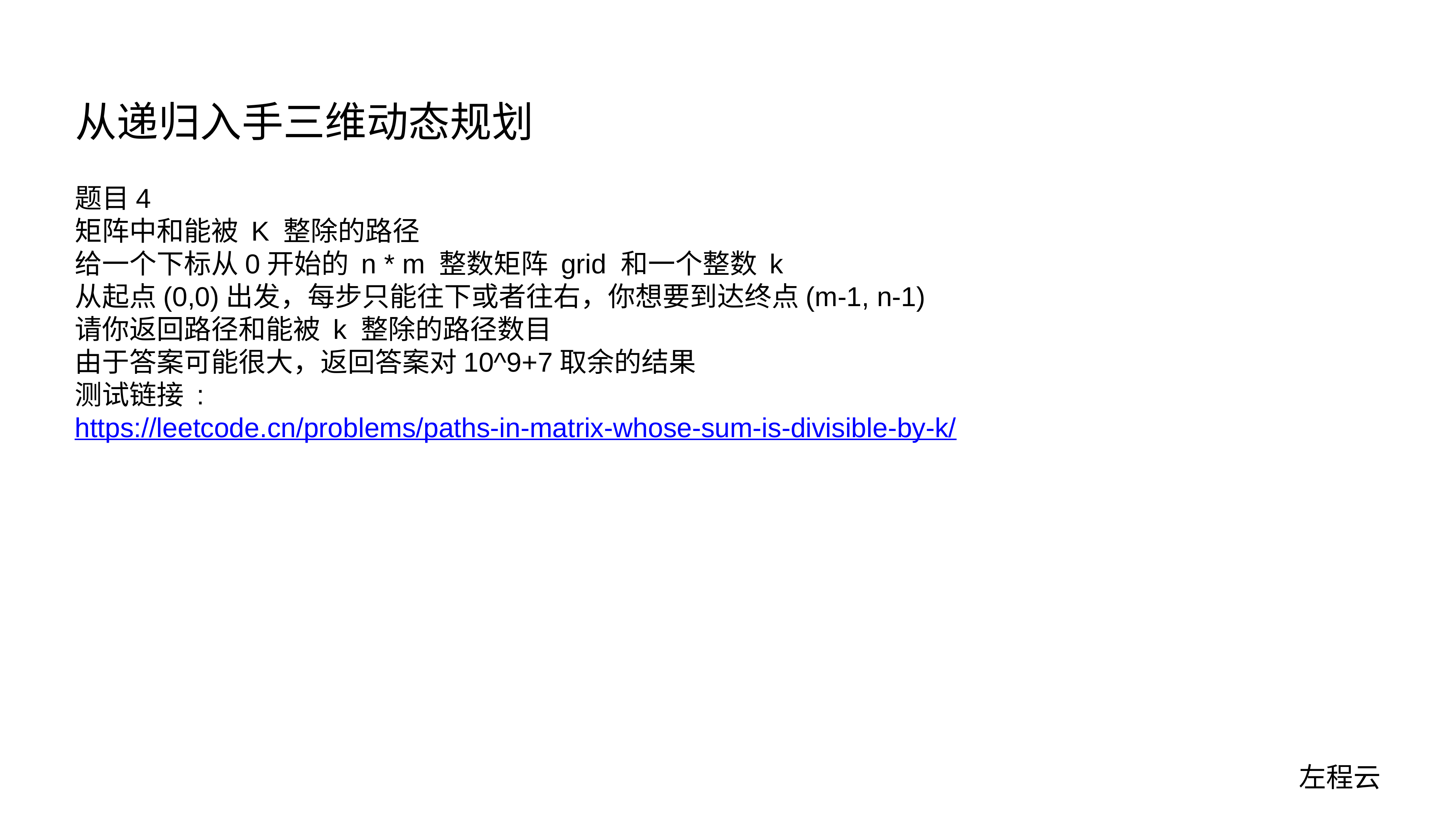

# 从递归入手三维动态规划
题目4
矩阵中和能被 K 整除的路径
给一个下标从0开始的 n * m 整数矩阵 grid 和一个整数 k
从起点(0,0)出发，每步只能往下或者往右，你想要到达终点(m-1, n-1)
请你返回路径和能被 k 整除的路径数目
由于答案可能很大，返回答案对10^9+7取余的结果
测试链接 :
https://leetcode.cn/problems/paths-in-matrix-whose-sum-is-divisible-by-k/
左程云